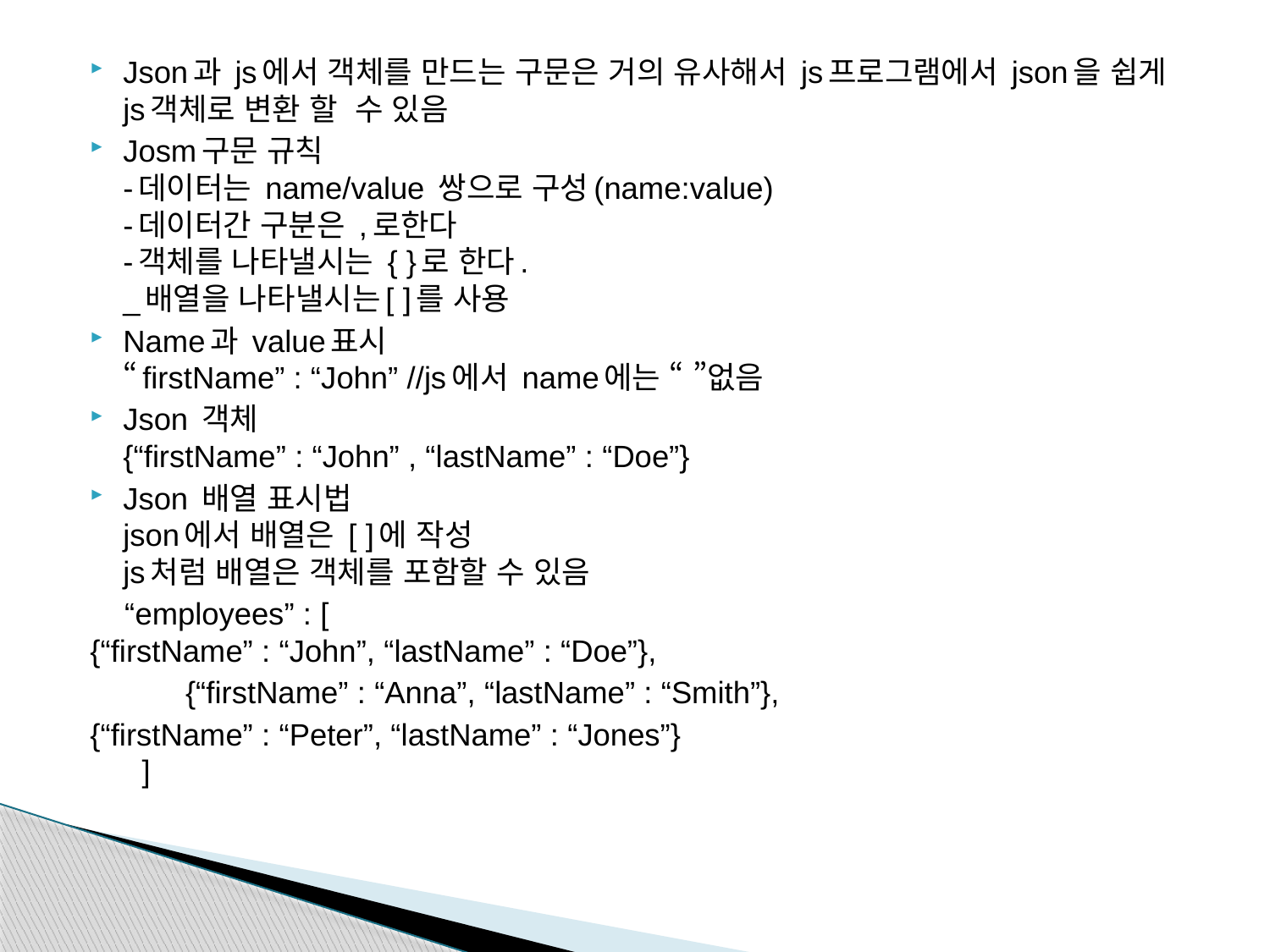

Json과 js에서 객체를 만드는 구문은 거의 유사해서 js프로그램에서 json을 쉽게 js객체로 변환 할  수 있음
Josm구문 규칙
-데이터는 name/value 쌍으로 구성(name:value)
-데이터간 구분은 ,로한다
-객체를 나타낼시는 { }로 한다.
_배열을 나타낼시는[ ]를 사용
Name과 value표시
“firstName” : “John” //js에서 name에는 “ ”없음
Json 객체
{“firstName” : “John” , “lastName” : “Doe”}
Json 배열 표시법
json에서 배열은 [ ]에 작성
js처럼 배열은 객체를 포함할 수 있음
    “employees” : [
	{“firstName” : “John”, “lastName” : “Doe”},
           {“firstName” : “Anna”, “lastName” : “Smith”},
	{“firstName” : “Peter”, “lastName” : “Jones”}
      ]